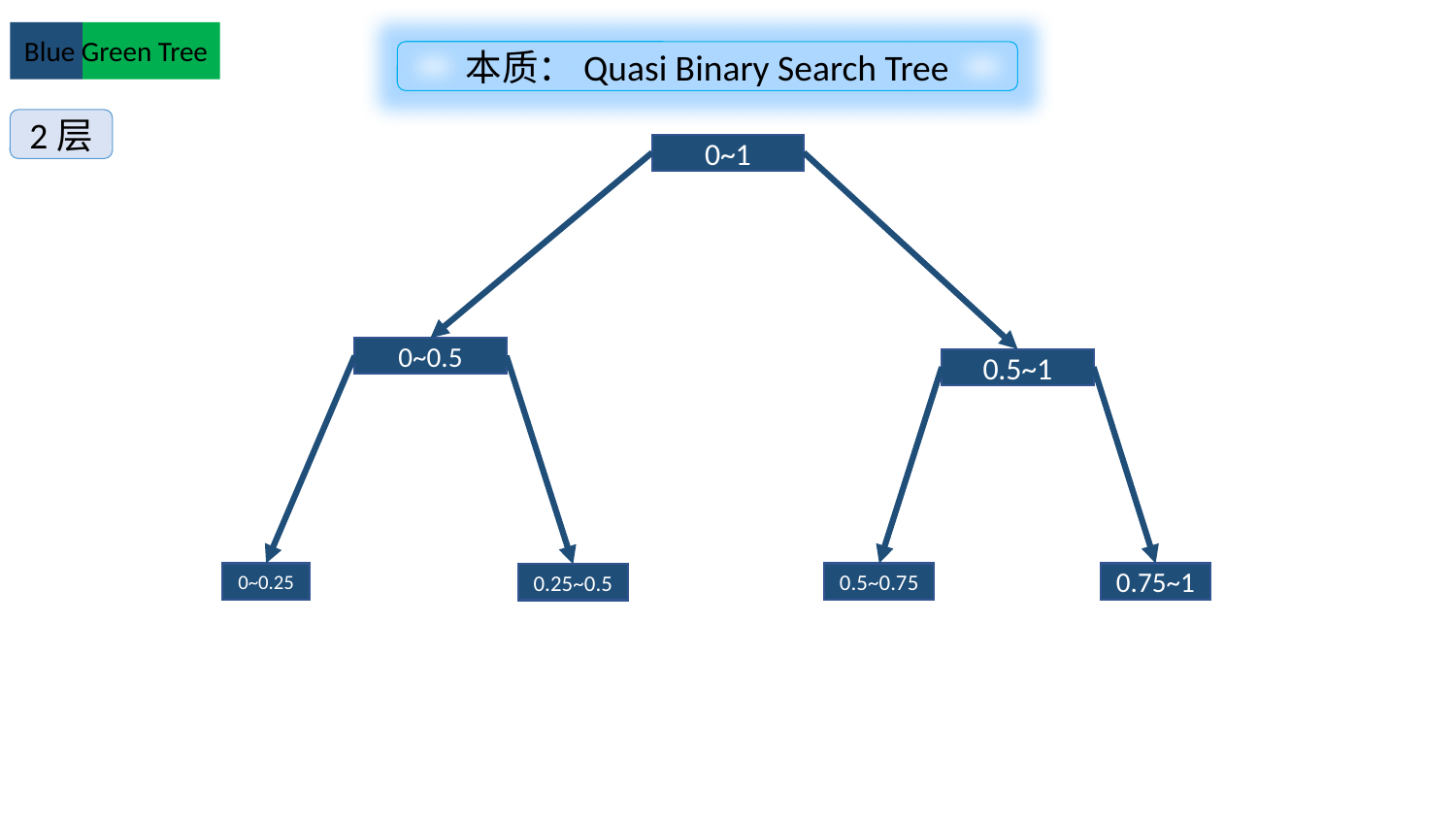

Blue Green Tree
本质：Quasi Binary Search Tree
2层
0~1
0~0.5
0.5~1
0~0.25
0.75~1
0.5~0.75
0.25~0.5